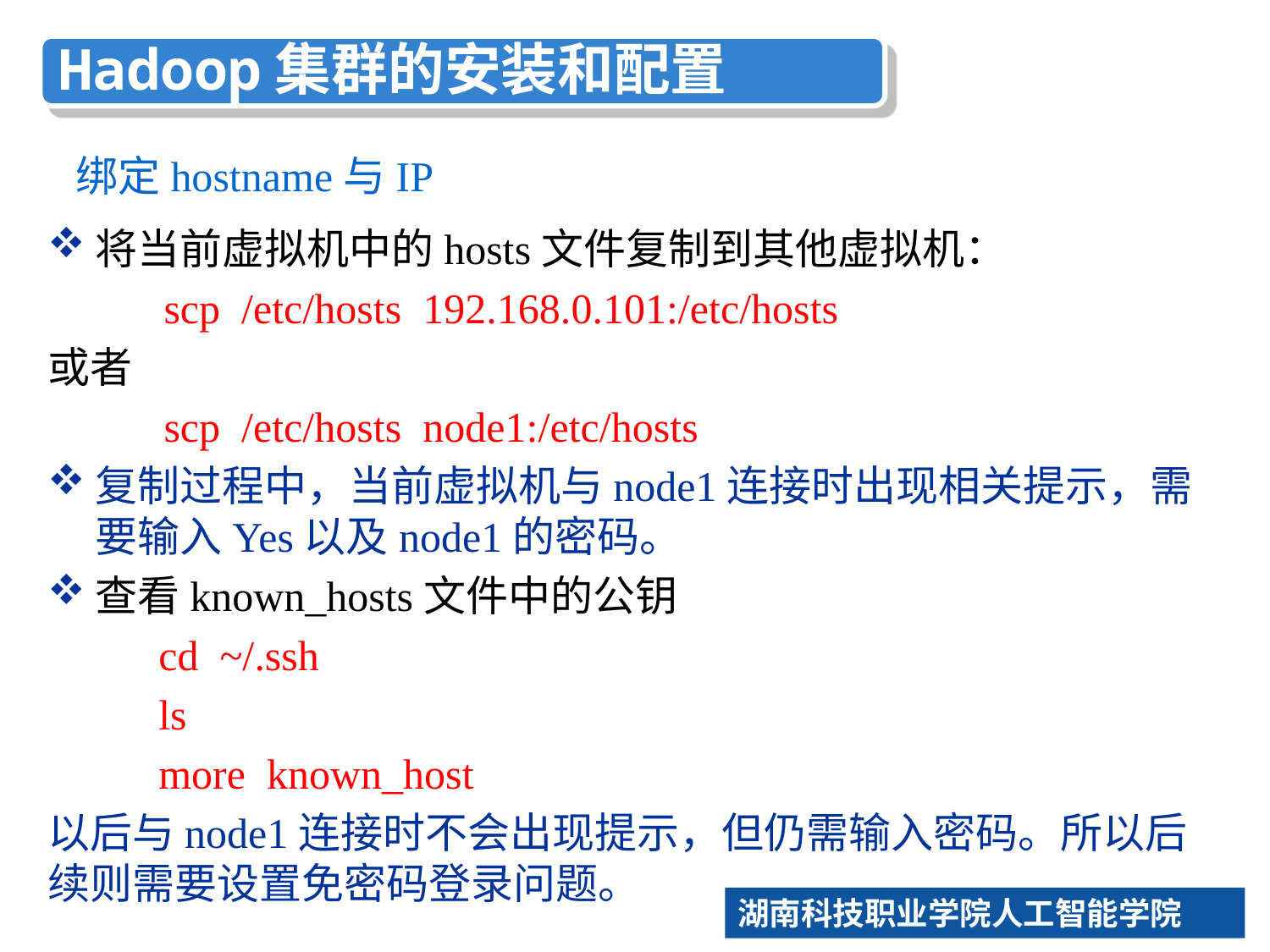

绑定hostname与IP
将当前虚拟机中的hosts文件复制到其他虚拟机：
           scp  /etc/hosts  192.168.0.101:/etc/hosts
或者
           scp  /etc/hosts  node1:/etc/hosts
复制过程中，当前虚拟机与node1连接时出现相关提示，需要输入Yes以及node1的密码。
查看known_hosts文件中的公钥
cd  ~/.ssh
ls
more  known_host
以后与node1连接时不会出现提示，但仍需输入密码。所以后续则需要设置免密码登录问题。